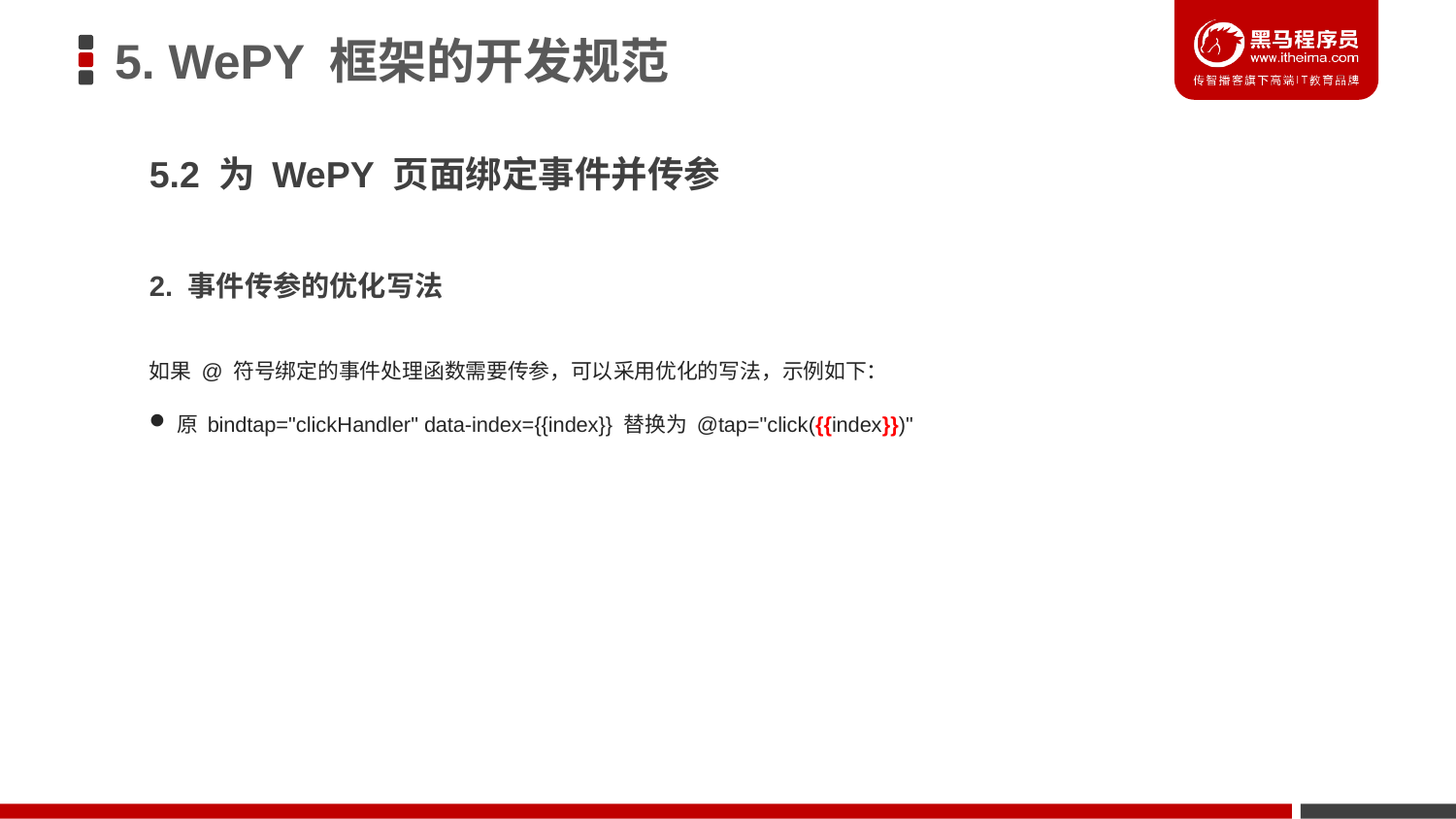

# 5. WePY 框架的开发规范
5.2 为 WePY 页面绑定事件并传参
2. 事件传参的优化写法
如果 @ 符号绑定的事件处理函数需要传参，可以采用优化的写法，示例如下：
原 bindtap="clickHandler" data-index={{index}} 替换为 @tap="click({{index}})"